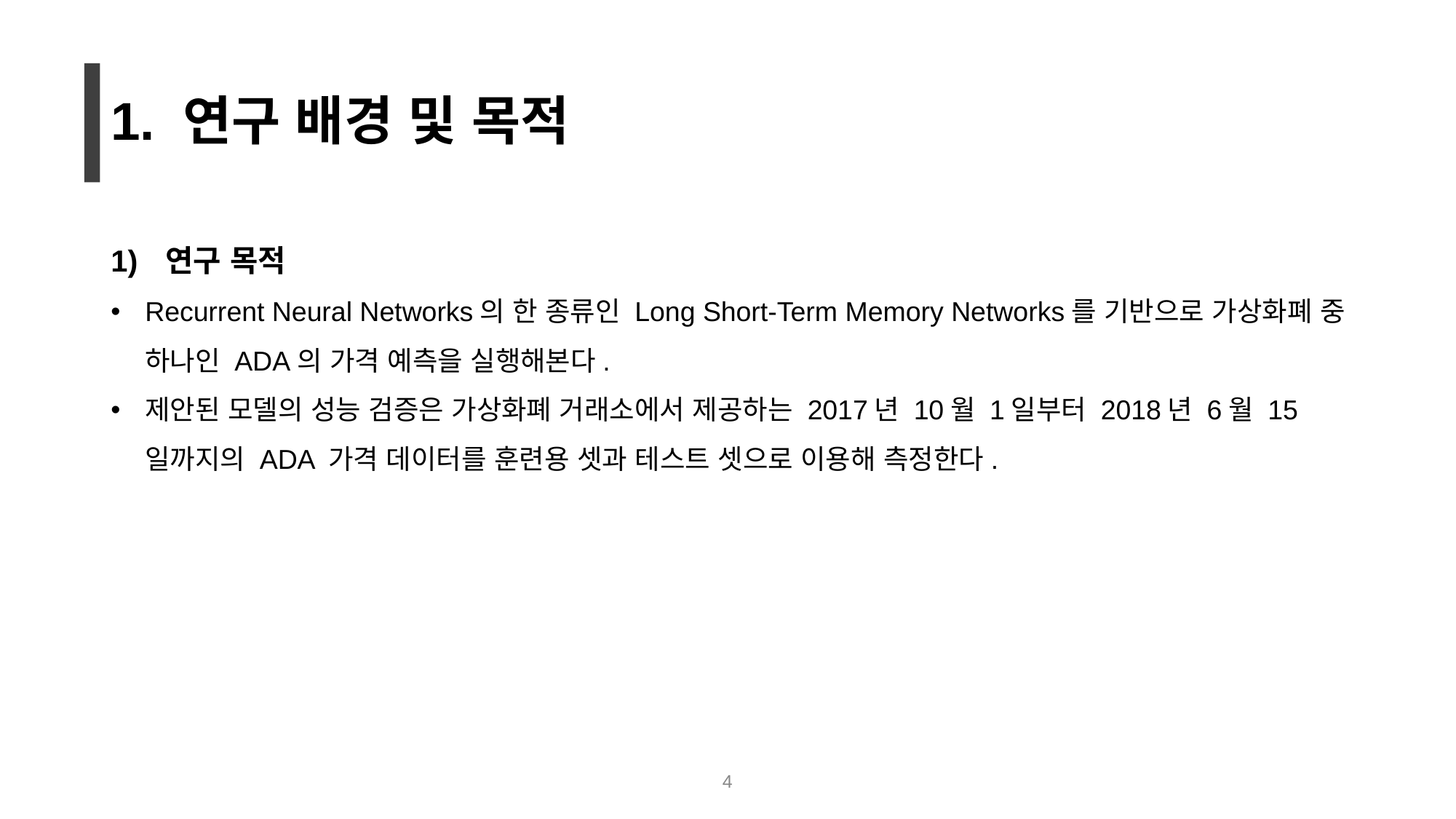

# 1. 연구 배경 및 목적
연구 목적
Recurrent Neural Networks의 한 종류인 Long Short-Term Memory Networks를 기반으로 가상화폐 중 하나인 ADA의 가격 예측을 실행해본다.
제안된 모델의 성능 검증은 가상화폐 거래소에서 제공하는 2017년 10월 1일부터 2018년 6월 15일까지의 ADA 가격 데이터를 훈련용 셋과 테스트 셋으로 이용해 측정한다.

4